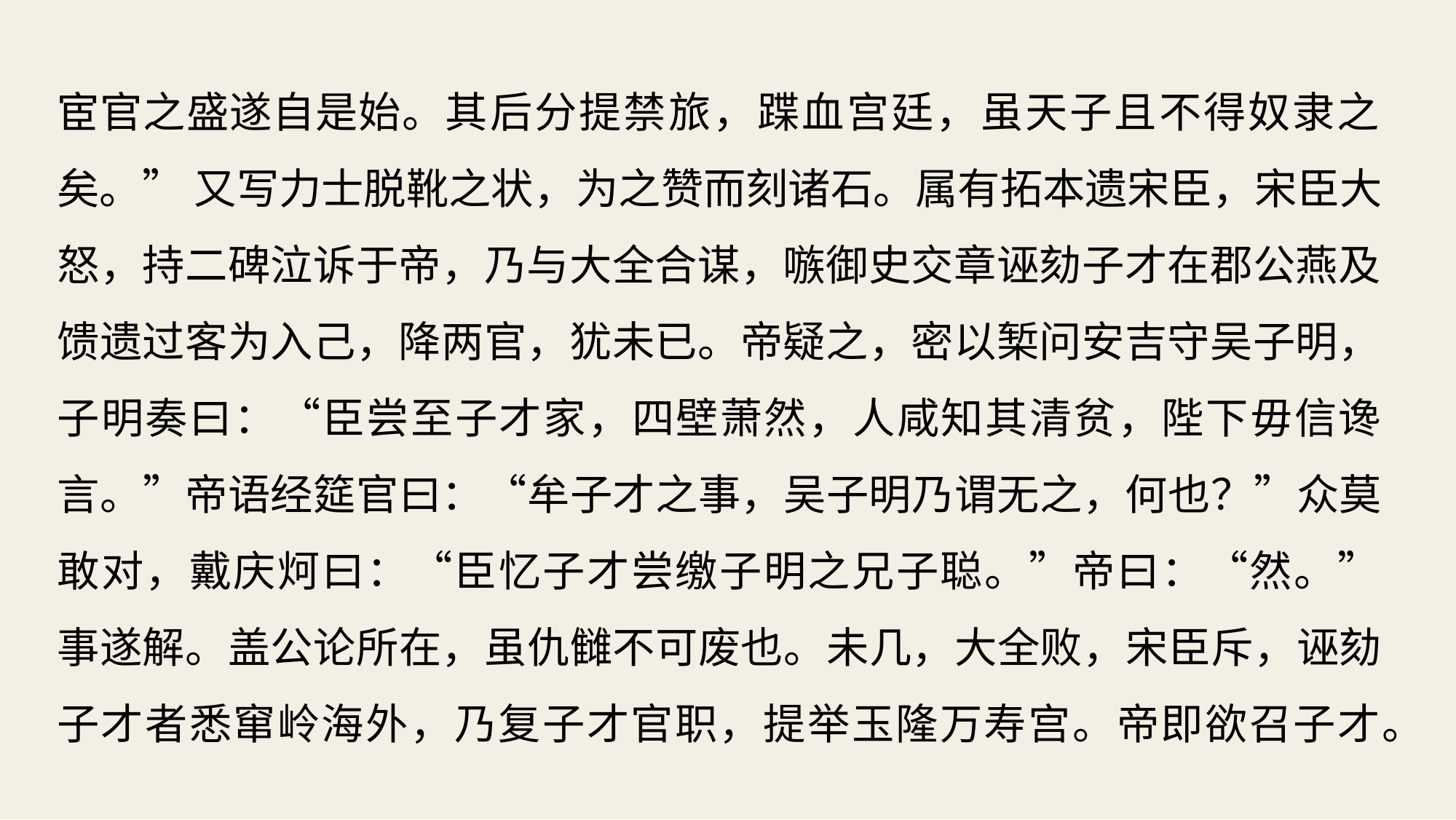

宦官之盛遂自是始。其后分提禁旅，蹀血宫廷，虽天子且不得奴隶之矣。” 又写力士脱靴之状，为之赞而刻诸石。属有拓本遗宋臣，宋臣大怒，持二碑泣诉于帝，乃与大全合谋，嗾御史交章诬劾子才在郡公燕及馈遗过客为入己，降两官，犹未已。帝疑之，密以椠问安吉守吴子明，子明奏曰：“臣尝至子才家，四壁萧然，人咸知其清贫，陛下毋信谗言。”帝语经筵官曰：“牟子才之事，吴子明乃谓无之，何也？”众莫敢对，戴庆炣曰：“臣忆子才尝缴子明之兄子聪。”帝曰：“然。”事遂解。盖公论所在，虽仇雠不可废也。未几，大全败，宋臣斥，诬劾子才者悉窜岭海外，乃复子才官职，提举玉隆万寿宫。帝即欲召子才。